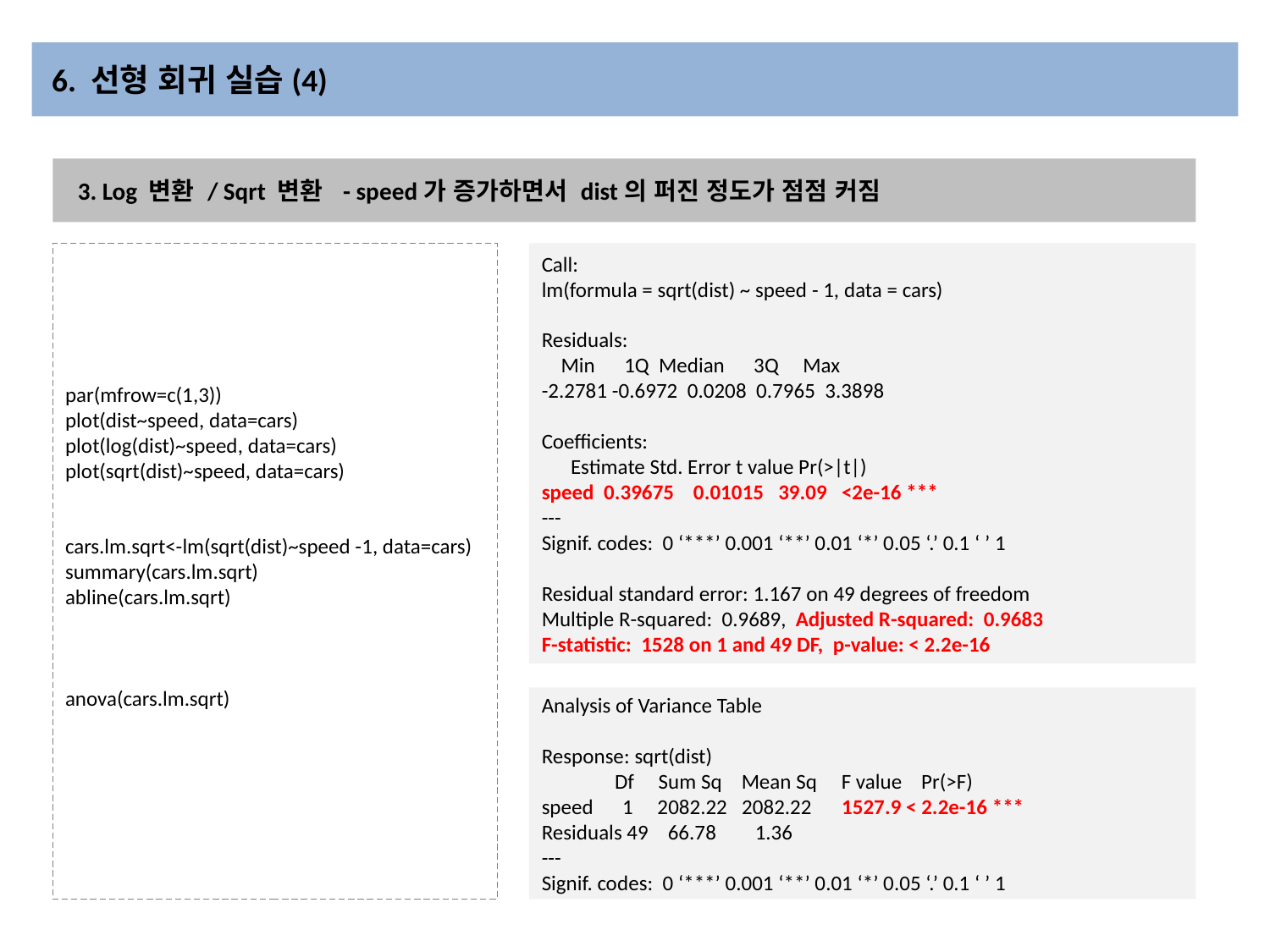

# 6. 선형 회귀 실습(4)
3. Log 변환 / Sqrt 변환  - speed가 증가하면서 dist의 퍼진 정도가 점점 커짐
par(mfrow=c(1,3))
plot(dist~speed, data=cars)
plot(log(dist)~speed, data=cars)
plot(sqrt(dist)~speed, data=cars)

cars.lm.sqrt<-lm(sqrt(dist)~speed -1, data=cars)
summary(cars.lm.sqrt)
abline(cars.lm.sqrt)

anova(cars.lm.sqrt)

Call:
lm(formula = sqrt(dist) ~ speed - 1, data = cars)

Residuals:
    Min      1Q  Median      3Q     Max
-2.2781 -0.6972  0.0208  0.7965  3.3898

Coefficients:
      Estimate Std. Error t value Pr(>|t|)
speed  0.39675    0.01015   39.09   <2e-16 ***
---
Signif. codes:  0 ‘***’ 0.001 ‘**’ 0.01 ‘*’ 0.05 ‘.’ 0.1 ‘ ’ 1

Residual standard error: 1.167 on 49 degrees of freedom
Multiple R-squared:  0.9689,	Adjusted R-squared:  0.9683
F-statistic:  1528 on 1 and 49 DF,  p-value: < 2.2e-16
Analysis of Variance Table

Response: sqrt(dist)
               Df     Sum Sq    Mean Sq     F value    Pr(>F)
speed      1     2082.22   2082.22      1527.9 < 2.2e-16 ***
Residuals 49    66.78        1.36
---
Signif. codes:  0 ‘***’ 0.001 ‘**’ 0.01 ‘*’ 0.05 ‘.’ 0.1 ‘ ’ 1